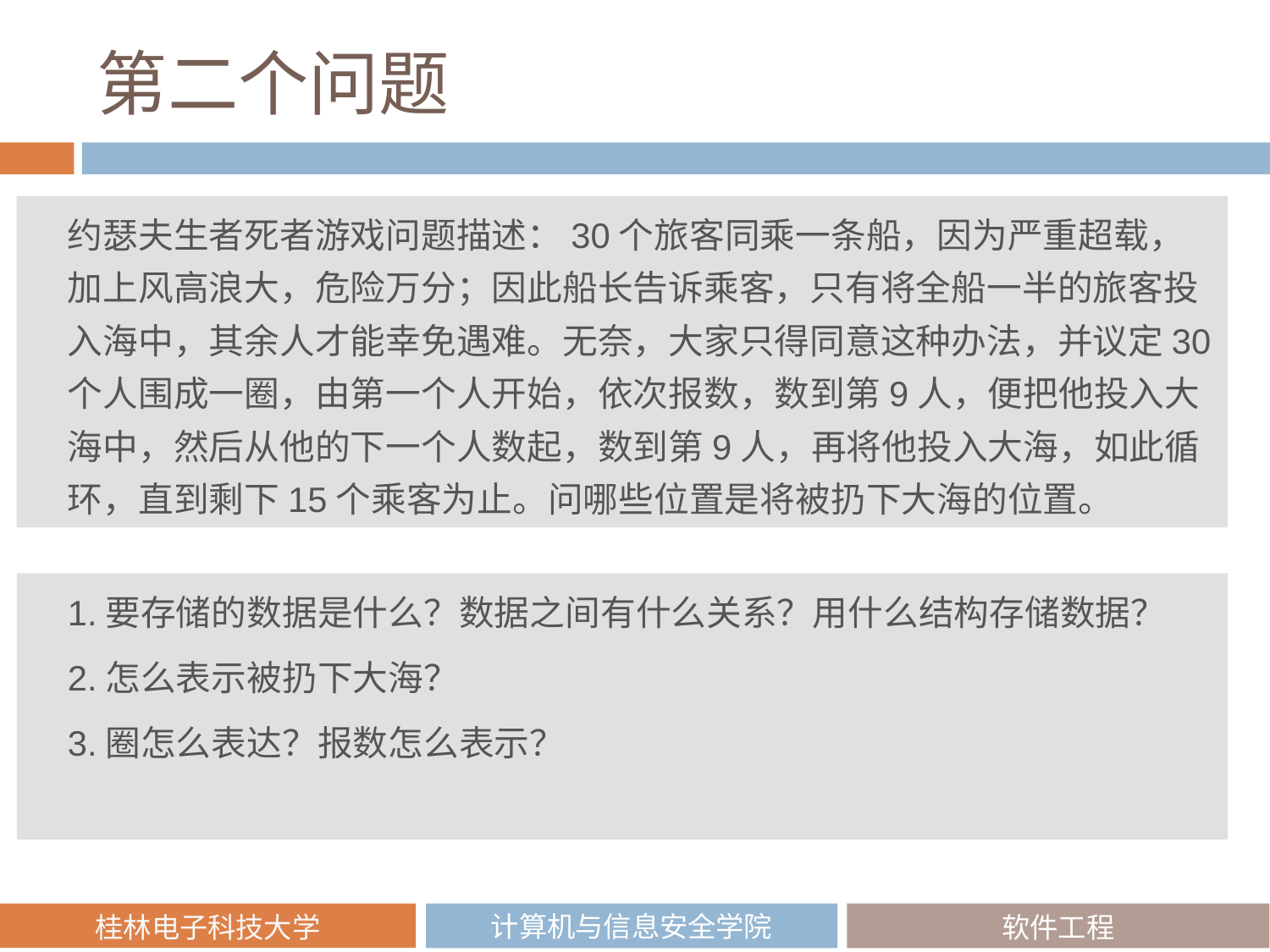

# 第二个问题
约瑟夫生者死者游戏问题描述：30个旅客同乘一条船，因为严重超载，加上风高浪大，危险万分；因此船长告诉乘客，只有将全船一半的旅客投入海中，其余人才能幸免遇难。无奈，大家只得同意这种办法，并议定30个人围成一圈，由第一个人开始，依次报数，数到第9人，便把他投入大海中，然后从他的下一个人数起，数到第9人，再将他投入大海，如此循环，直到剩下15个乘客为止。问哪些位置是将被扔下大海的位置。
1.要存储的数据是什么？数据之间有什么关系？用什么结构存储数据？
2.怎么表示被扔下大海？
3.圈怎么表达？报数怎么表示？